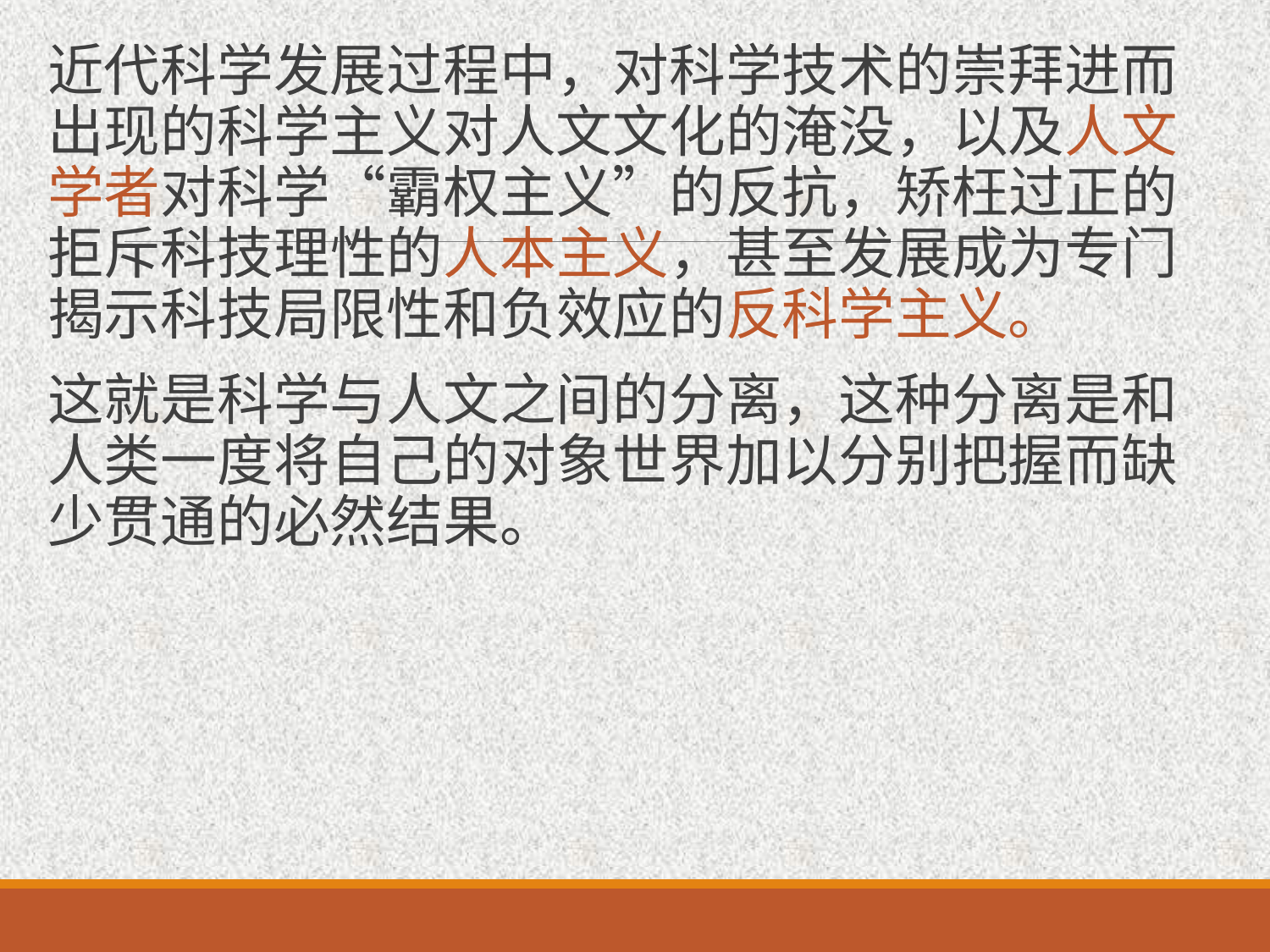

近代科学发展过程中，对科学技术的崇拜进而出现的科学主义对人文文化的淹没，以及人文学者对科学“霸权主义”的反抗，矫枉过正的拒斥科技理性的人本主义，甚至发展成为专门揭示科技局限性和负效应的反科学主义。
这就是科学与人文之间的分离，这种分离是和人类一度将自己的对象世界加以分别把握而缺少贯通的必然结果。